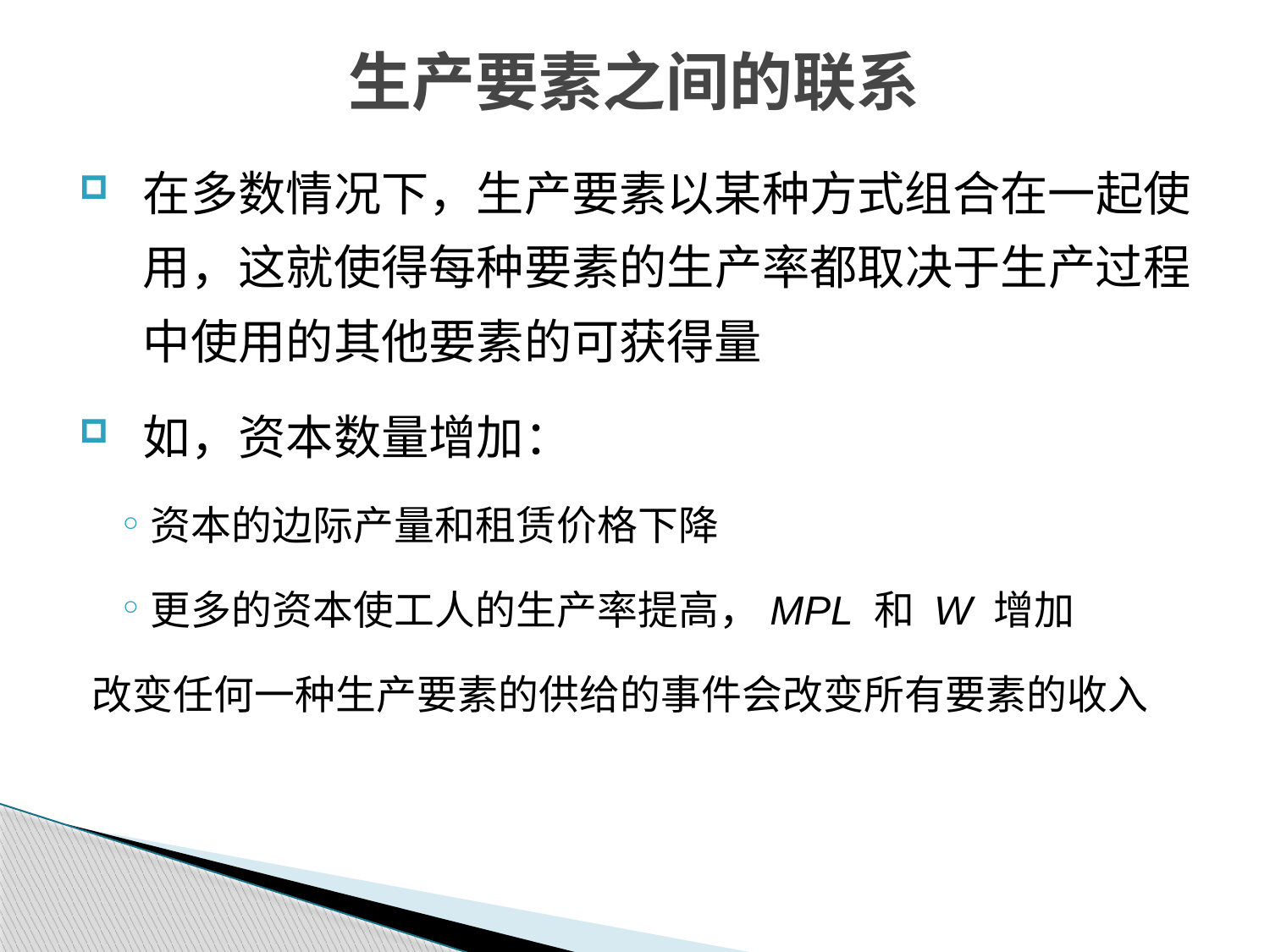

生产要素之间的联系
在多数情况下，生产要素以某种方式组合在一起使用，这就使得每种要素的生产率都取决于生产过程中使用的其他要素的可获得量
如，资本数量增加：
资本的边际产量和租赁价格下降
更多的资本使工人的生产率提高，MPL 和 W 增加
  改变任何一种生产要素的供给的事件会改变所有要素的收入